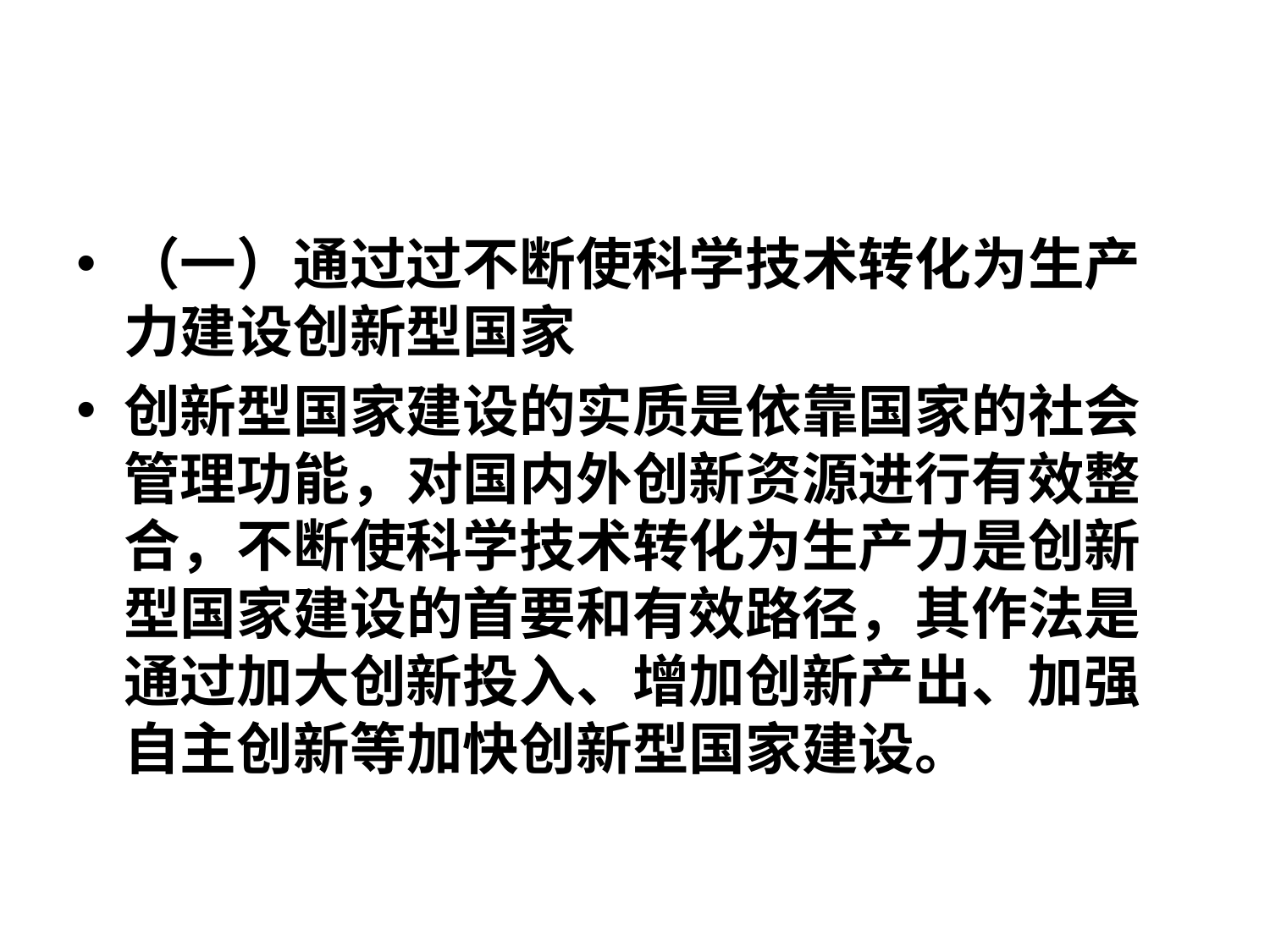

#
（一）通过过不断使科学技术转化为生产力建设创新型国家
创新型国家建设的实质是依靠国家的社会管理功能，对国内外创新资源进行有效整合，不断使科学技术转化为生产力是创新型国家建设的首要和有效路径，其作法是通过加大创新投入、增加创新产出、加强自主创新等加快创新型国家建设。